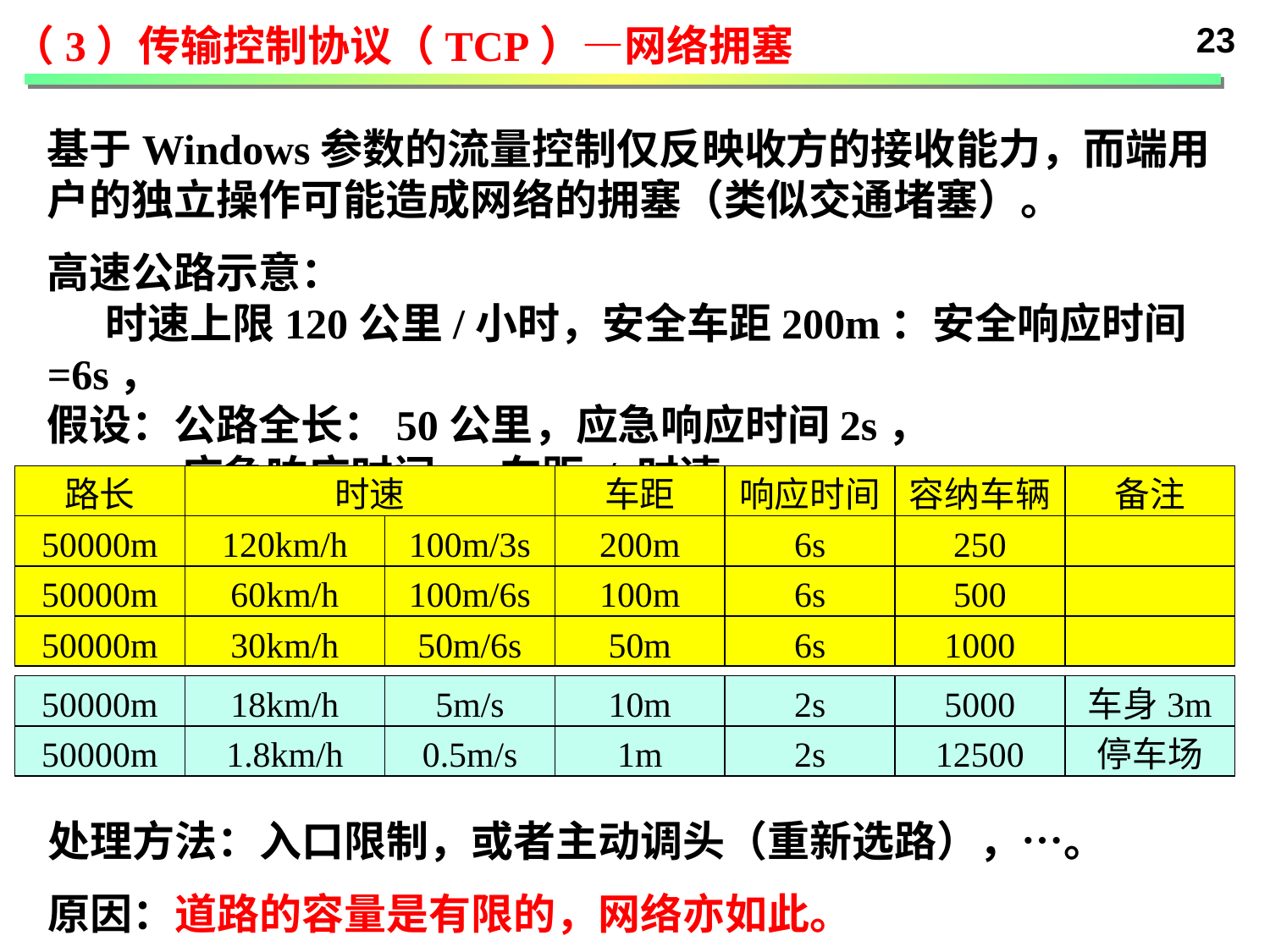

23
（3）传输控制协议（TCP）—网络拥塞

基于Windows参数的流量控制仅反映收方的接收能力，而端用户的独立操作可能造成网络的拥塞（类似交通堵塞）。

高速公路示意：
     时速上限120公里/小时，安全车距200m：安全响应时间=6s，
假设：公路全长：50公里，应急响应时间2s，
             应急响应时间 = 车距 / 时速。
路长
时速
车距
响应时间
容纳车辆
备注
50000m
120km/h
100m/3s
200m
6s
250

50000m
60km/h
100m/6s
100m
6s
500

50000m
30km/h
50m/6s
50m
6s
1000

50000m
18km/h
5m/s
10m
2s
5000
车身3m
50000m
1.8km/h
0.5m/s
1m
2s
12500
停车场
100m/3s
处理方法：入口限制，或者主动调头（重新选路），…。

原因：道路的容量是有限的，网络亦如此。